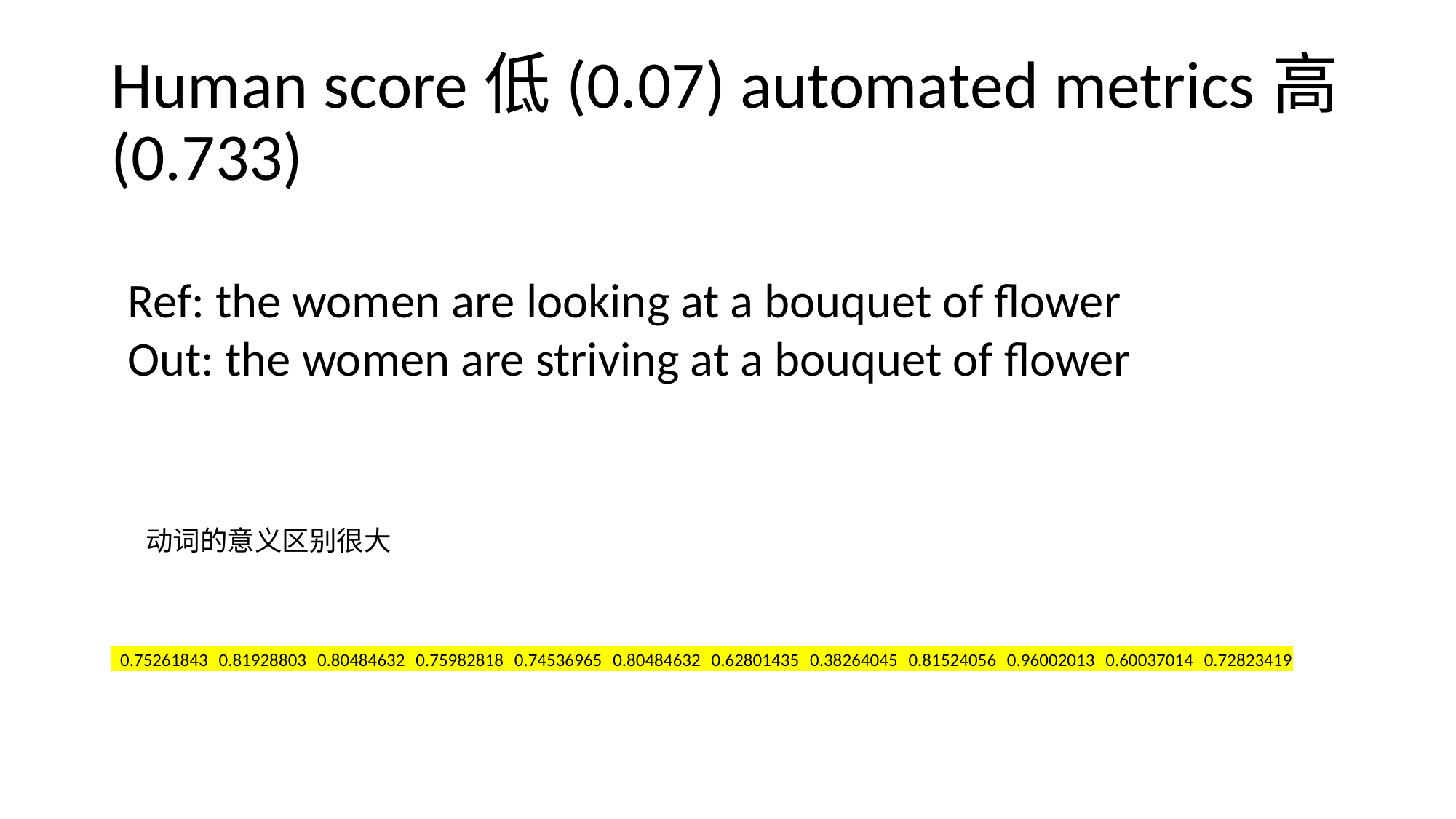

# Human score低(0.07) automated metrics高(0.733)
Ref: the women are looking at a bouquet of flower
Out: the women are striving at a bouquet of flower

动词的意义区别很大
| 0.75261843 | 0.81928803 | 0.80484632 | 0.75982818 | 0.74536965 | 0.80484632 | 0.62801435 | 0.38264045 | 0.81524056 | 0.96002013 | 0.60037014 | 0.72823419 |
| --- | --- | --- | --- | --- | --- | --- | --- | --- | --- | --- | --- |